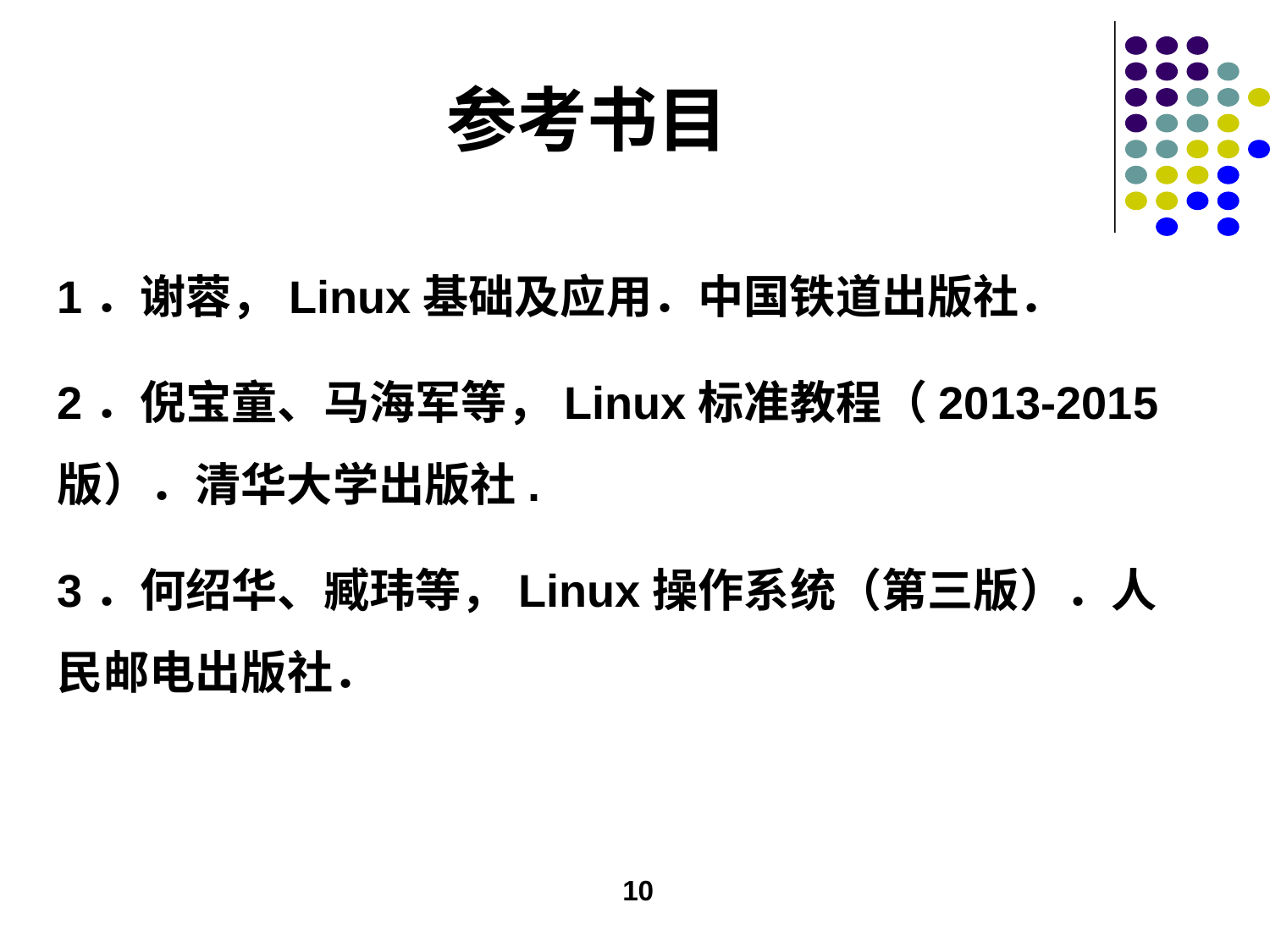

# 参考书目
1．谢蓉，Linux基础及应用．中国铁道出版社．
2．倪宝童、马海军等，Linux标准教程（2013-2015版）．清华大学出版社.
3．何绍华、臧玮等，Linux操作系统（第三版）．人民邮电出版社．
10